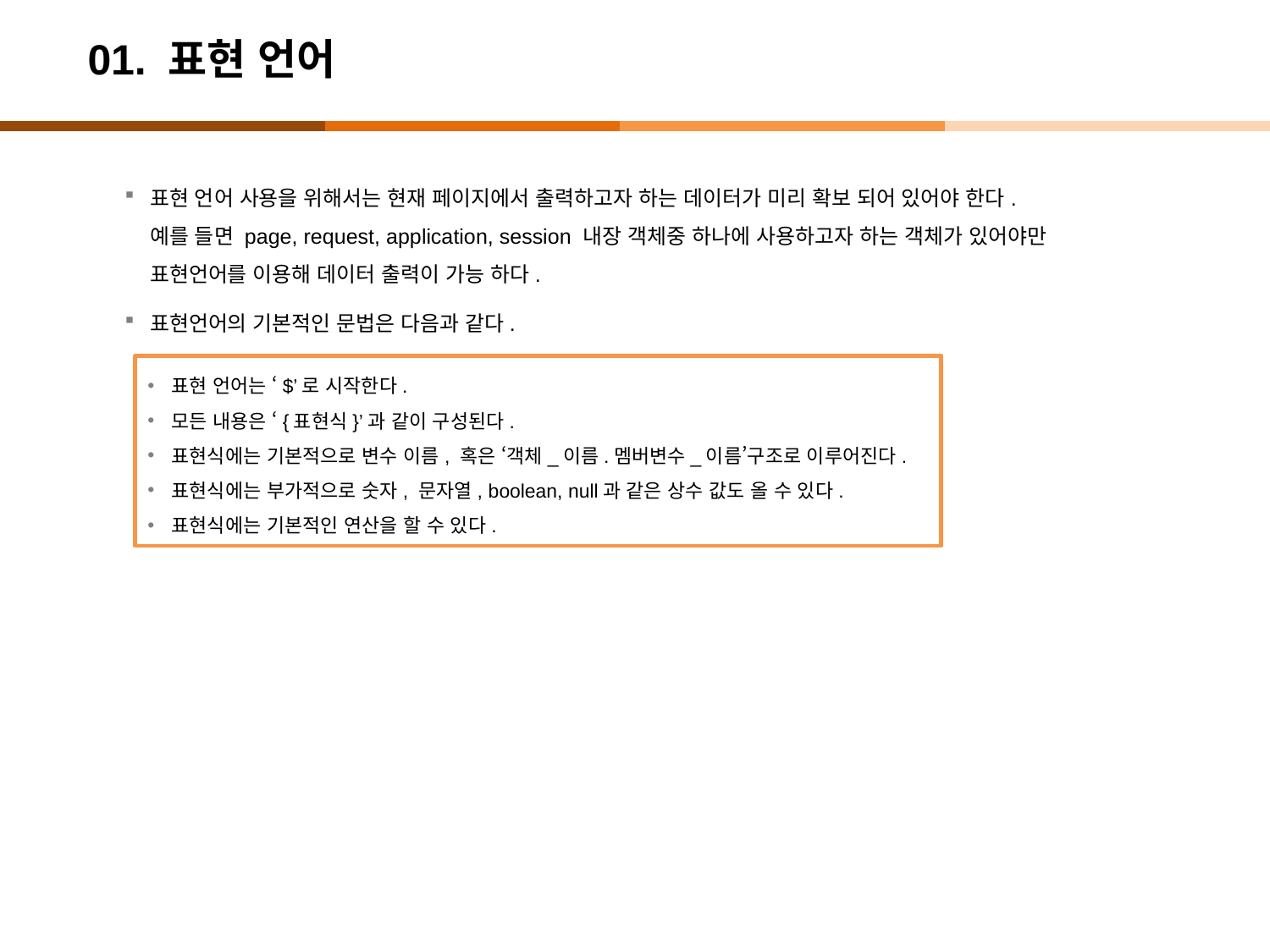

# 01. 표현 언어
표현 언어 사용을 위해서는 현재 페이지에서 출력하고자 하는 데이터가 미리 확보 되어 있어야 한다. 예를 들면 page, request, application, session 내장 객체중 하나에 사용하고자 하는 객체가 있어야만 표현언어를 이용해 데이터 출력이 가능 하다.
표현언어의 기본적인 문법은 다음과 같다.
표현 언어는 ‘$’로 시작한다.
모든 내용은 ‘{표현식}’과 같이 구성된다.
표현식에는 기본적으로 변수 이름, 혹은 ‘객체_이름.멤버변수_이름’구조로 이루어진다.
표현식에는 부가적으로 숫자, 문자열, boolean, null과 같은 상수 값도 올 수 있다.
표현식에는 기본적인 연산을 할 수 있다.